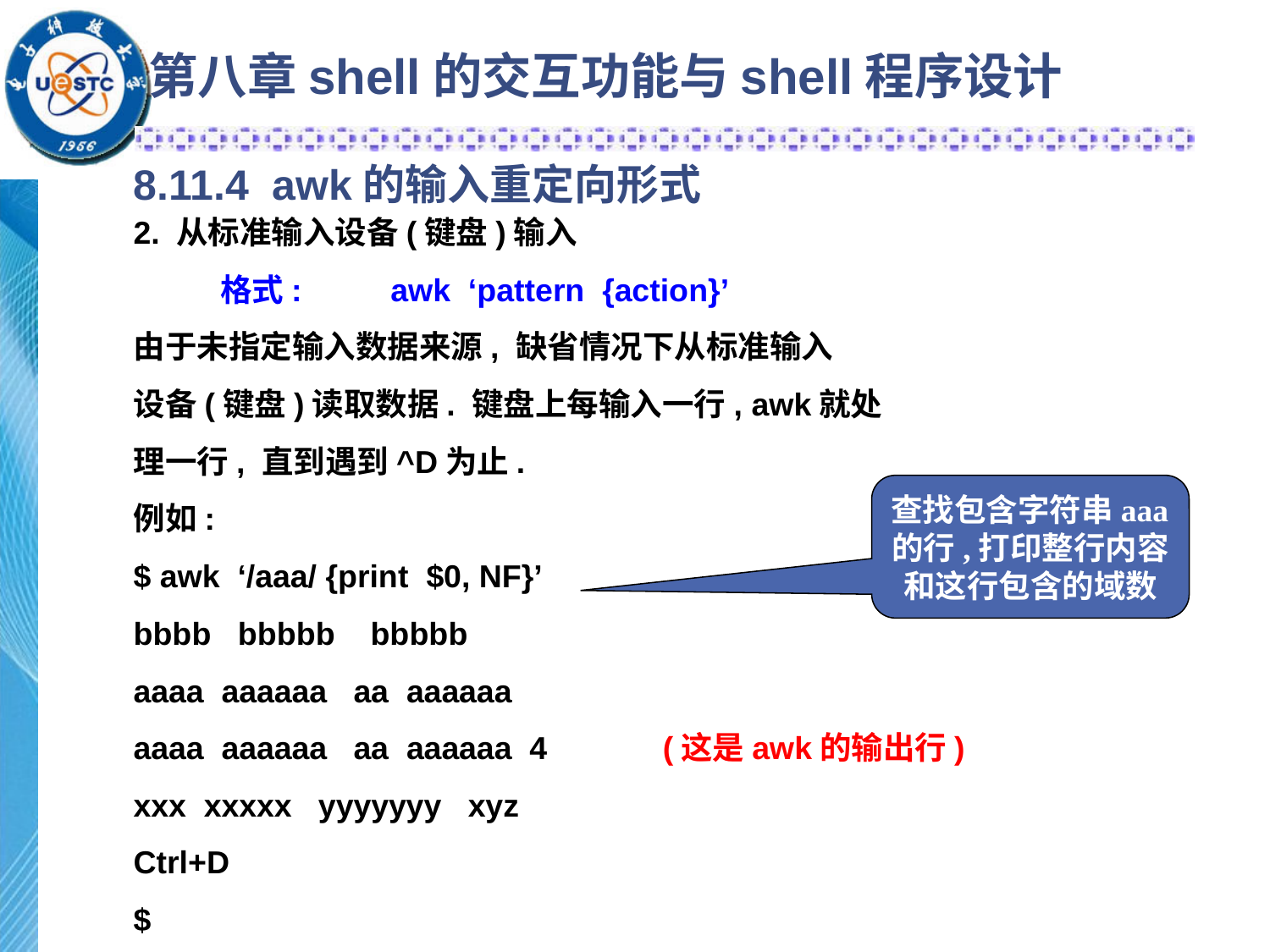

第八章shell的交互功能与shell程序设计
8.11.4  awk的输入重定向形式
2. 从标准输入设备(键盘)输入
           格式:          awk  ‘pattern  {action}’
由于未指定输入数据来源, 缺省情况下从标准输入
设备(键盘)读取数据. 键盘上每输入一行, awk就处
理一行, 直到遇到^D为止.
例如:
$ awk  ‘/aaa/ {print  $0, NF}’
bbbb   bbbbb    bbbbb
aaaa  aaaaaa   aa  aaaaaa
aaaa  aaaaaa   aa  aaaaaa  4             (这是awk的输出行)
xxx  xxxxx   yyyyyyy   xyz
Ctrl+D
$
查找包含字符串aaa的行,打印整行内容和这行包含的域数